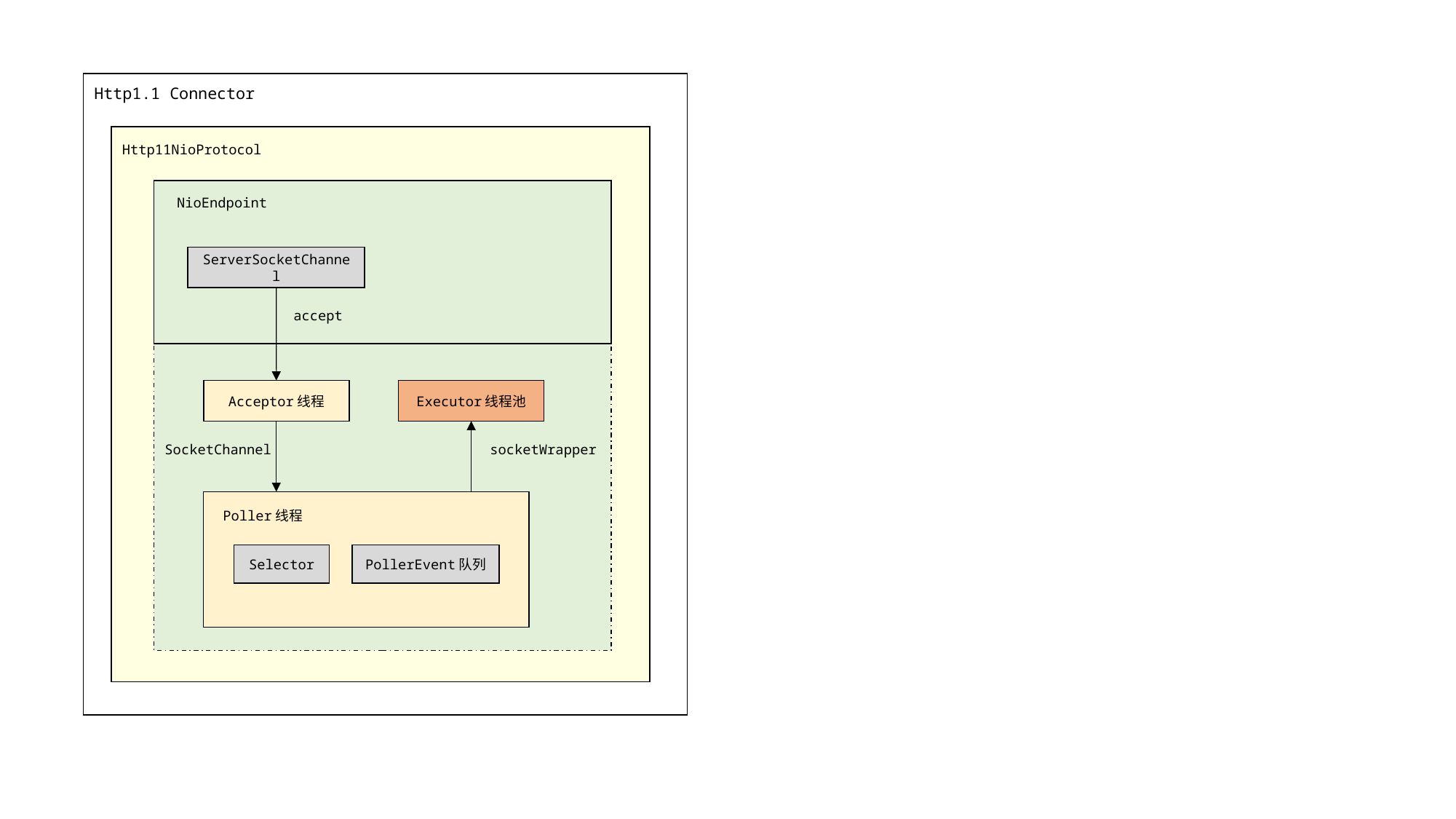

Http1.1 Connector

Http11NioProtocol

NioEndpoint
ServerSocketChannel
accept

Acceptor线程
Executor线程池
SocketChannel
socketWrapper

Poller线程
Selector
PollerEvent队列